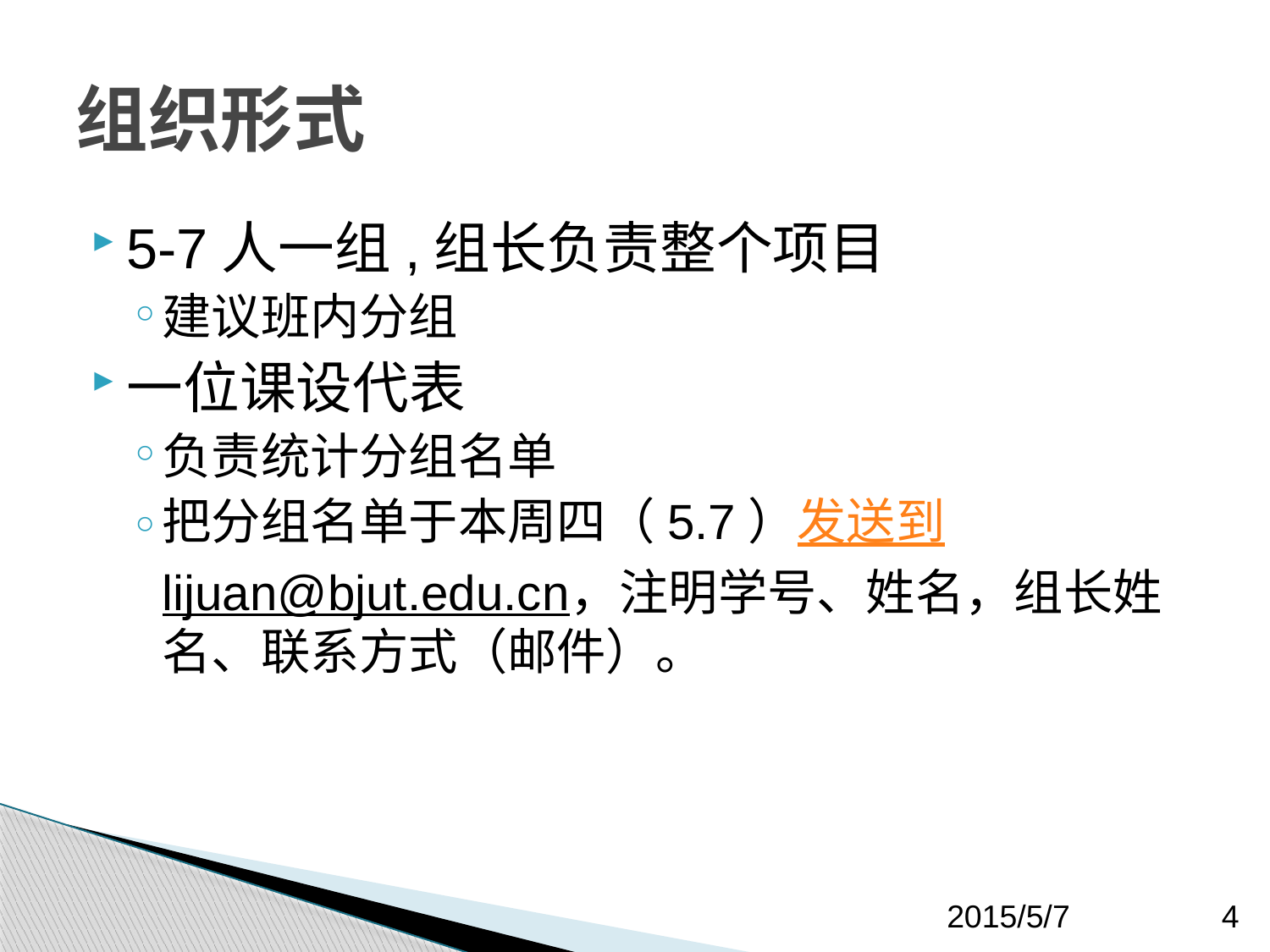

# 组织形式
5-7人一组,组长负责整个项目
建议班内分组
一位课设代表
负责统计分组名单
把分组名单于本周四（5.7）发送到lijuan@bjut.edu.cn，注明学号、姓名，组长姓名、联系方式（邮件）。
2015/5/7
4